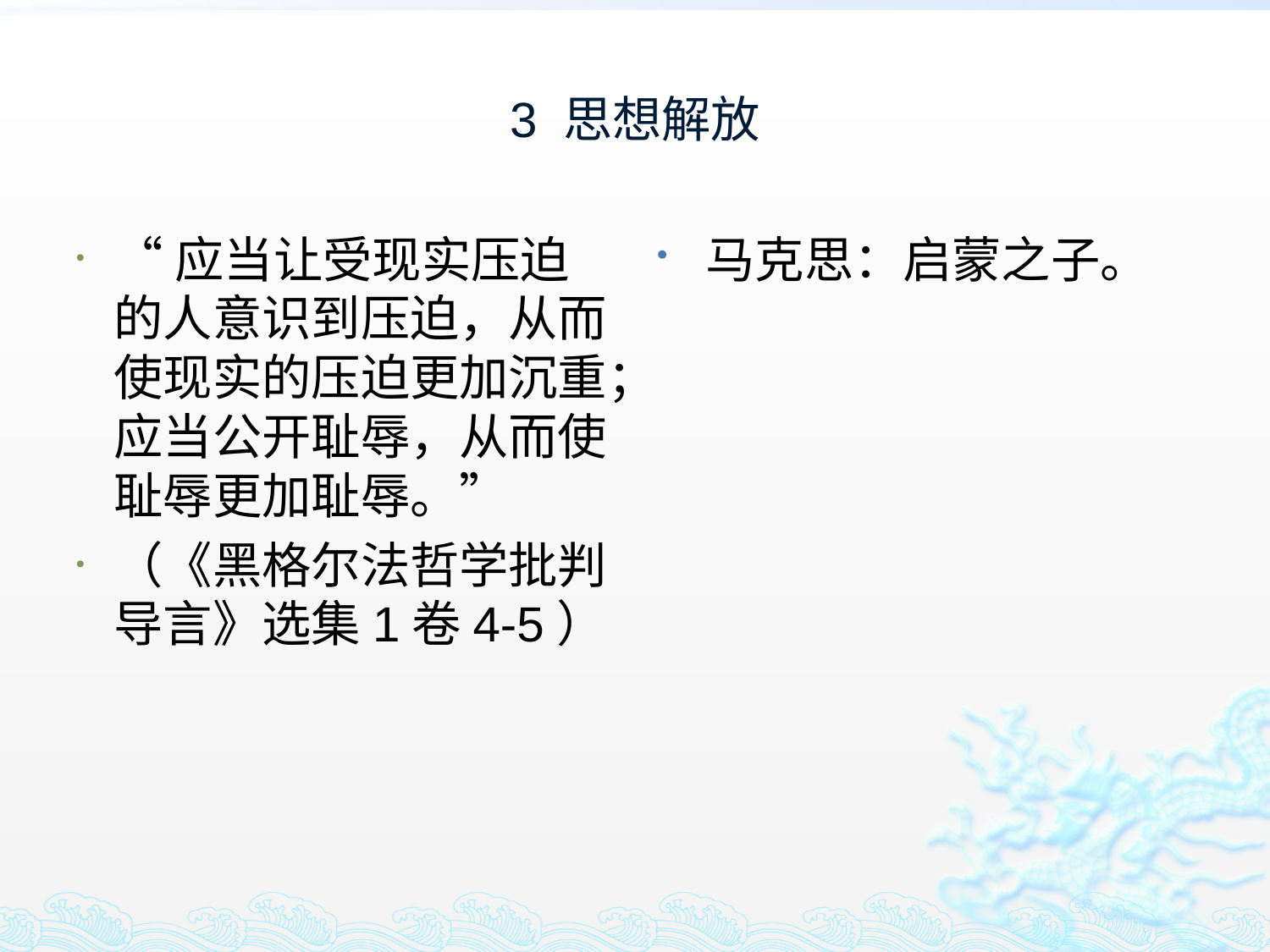

# 3 思想解放
“应当让受现实压迫的人意识到压迫，从而使现实的压迫更加沉重；应当公开耻辱，从而使耻辱更加耻辱。”
（《黑格尔法哲学批判导言》选集1卷4-5）

马克思：启蒙之子。